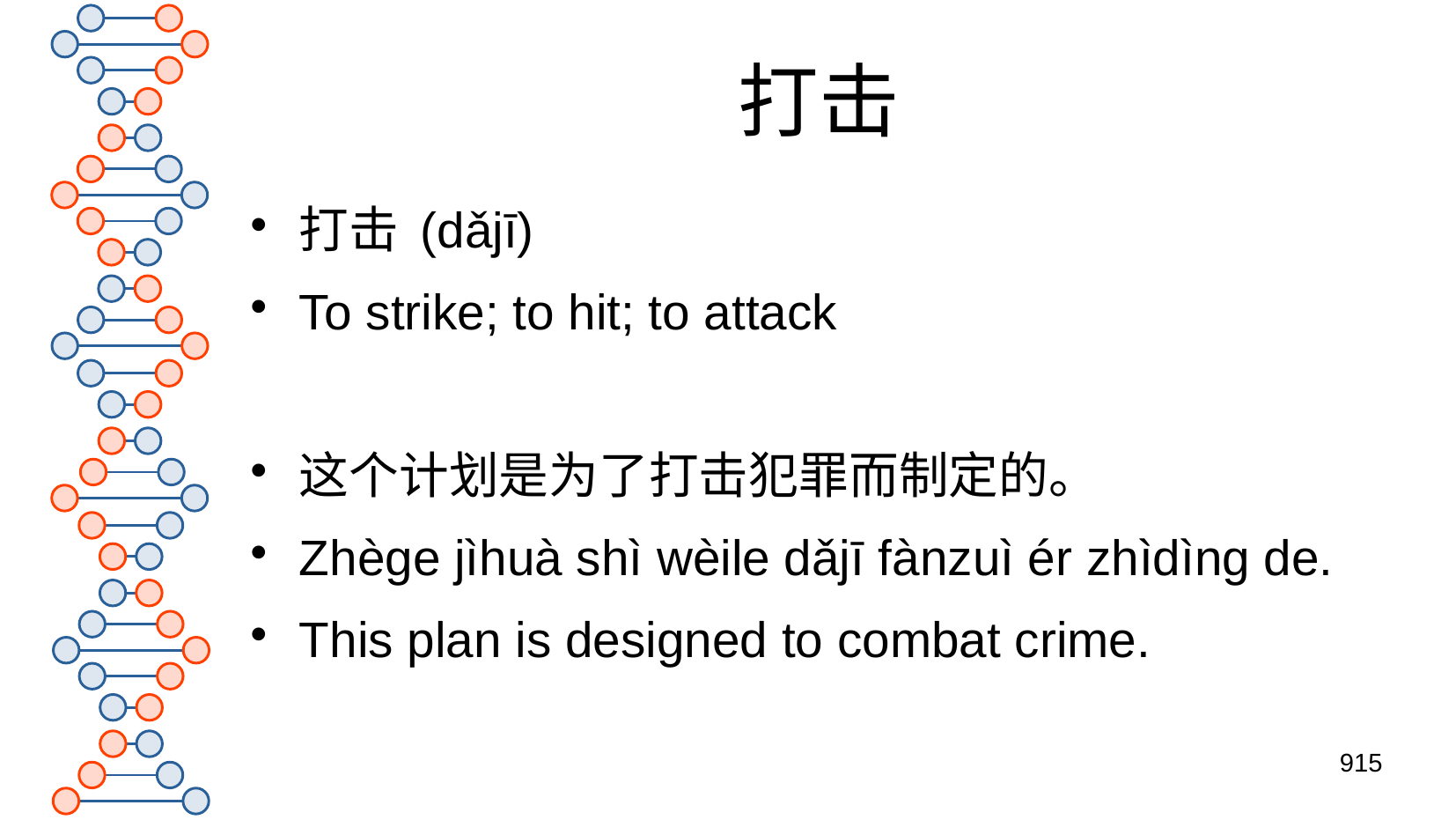

# 打击
打击 (dǎjī)
To strike; to hit; to attack

这个计划是为了打击犯罪而制定的。
Zhège jìhuà shì wèile dǎjī fànzuì ér zhìdìng de.
This plan is designed to combat crime.

915